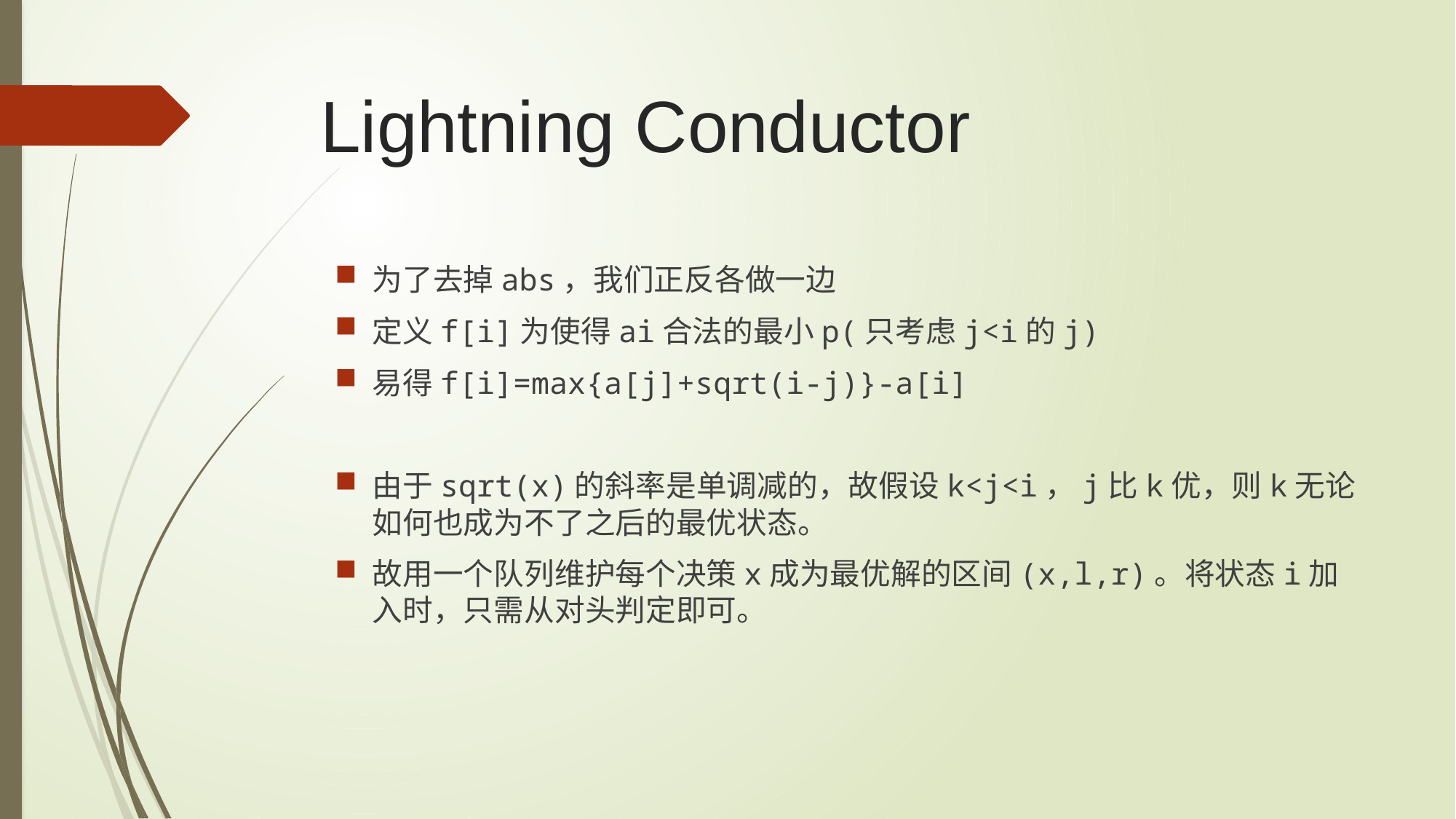

# Lightning Conductor
为了去掉abs，我们正反各做一边
定义f[i]为使得ai合法的最小p(只考虑j<i的j)
易得f[i]=max{a[j]+sqrt(i-j)}-a[i]

由于sqrt(x)的斜率是单调减的，故假设k<j<i，j比k优，则k无论如何也成为不了之后的最优状态。
故用一个队列维护每个决策x成为最优解的区间(x,l,r)。将状态i加入时，只需从对头判定即可。